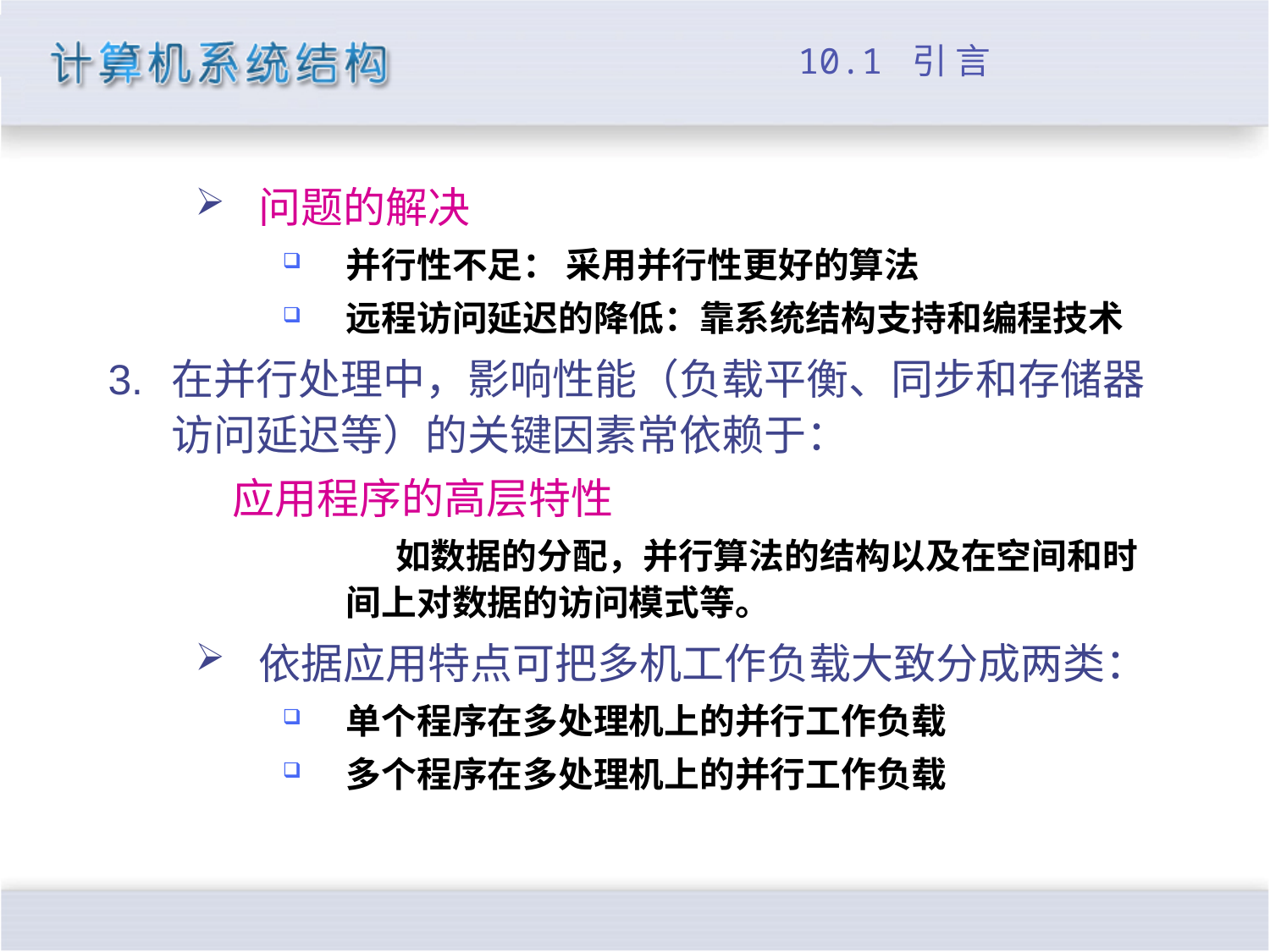

# 10.1 引 言
问题的解决
并行性不足： 采用并行性更好的算法
远程访问延迟的降低：靠系统结构支持和编程技术
在并行处理中，影响性能（负载平衡、同步和存储器访问延迟等）的关键因素常依赖于：
            应用程序的高层特性
             如数据的分配，并行算法的结构以及在空间和时间上对数据的访问模式等。
依据应用特点可把多机工作负载大致分成两类：
单个程序在多处理机上的并行工作负载
多个程序在多处理机上的并行工作负载